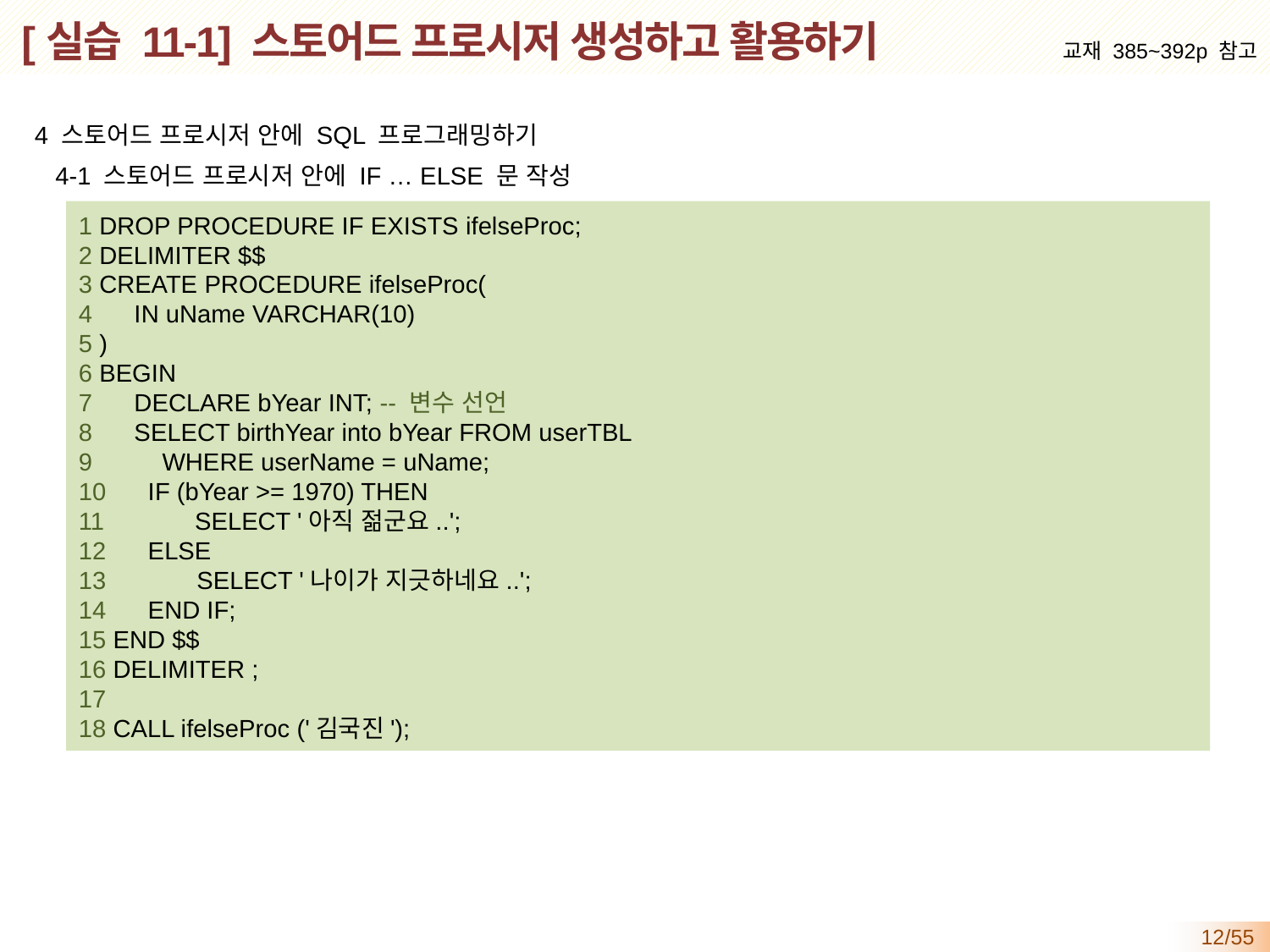

# [실습 11-1] 스토어드 프로시저 생성하고 활용하기
교재 385~392p 참고
4 스토어드 프로시저 안에 SQL 프로그래밍하기
   4-1 스토어드 프로시저 안에 IF … ELSE 문 작성

1 DROP PROCEDURE IF EXISTS ifelseProc;
2 DELIMITER $$
3 CREATE PROCEDURE ifelseProc(
4      IN uName VARCHAR(10)
5 )
6 BEGIN
7      DECLARE bYear INT; -- 변수 선언
8      SELECT birthYear into bYear FROM userTBL
9          WHERE userName = uName;
10      IF (bYear >= 1970) THEN
11             SELECT '아직 젊군요..';
12      ELSE
13             SELECT '나이가 지긋하네요..';
14      END IF;
15 END $$
16 DELIMITER ;
17
18 CALL ifelseProc ('김국진');